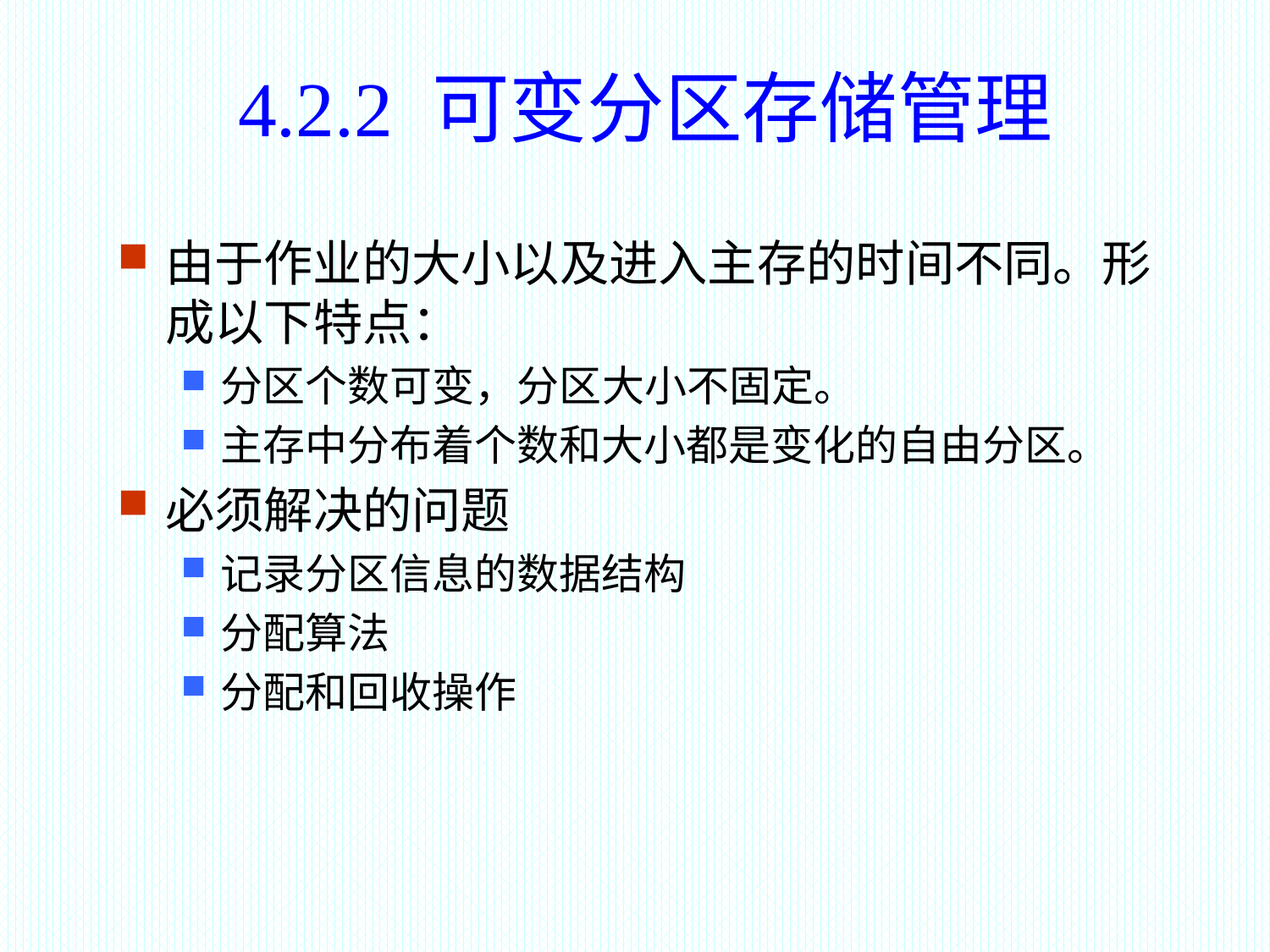

4.2.2 可变分区存储管理
#
由于作业的大小以及进入主存的时间不同。形成以下特点：
分区个数可变，分区大小不固定。
主存中分布着个数和大小都是变化的自由分区。
必须解决的问题
记录分区信息的数据结构
分配算法
分配和回收操作